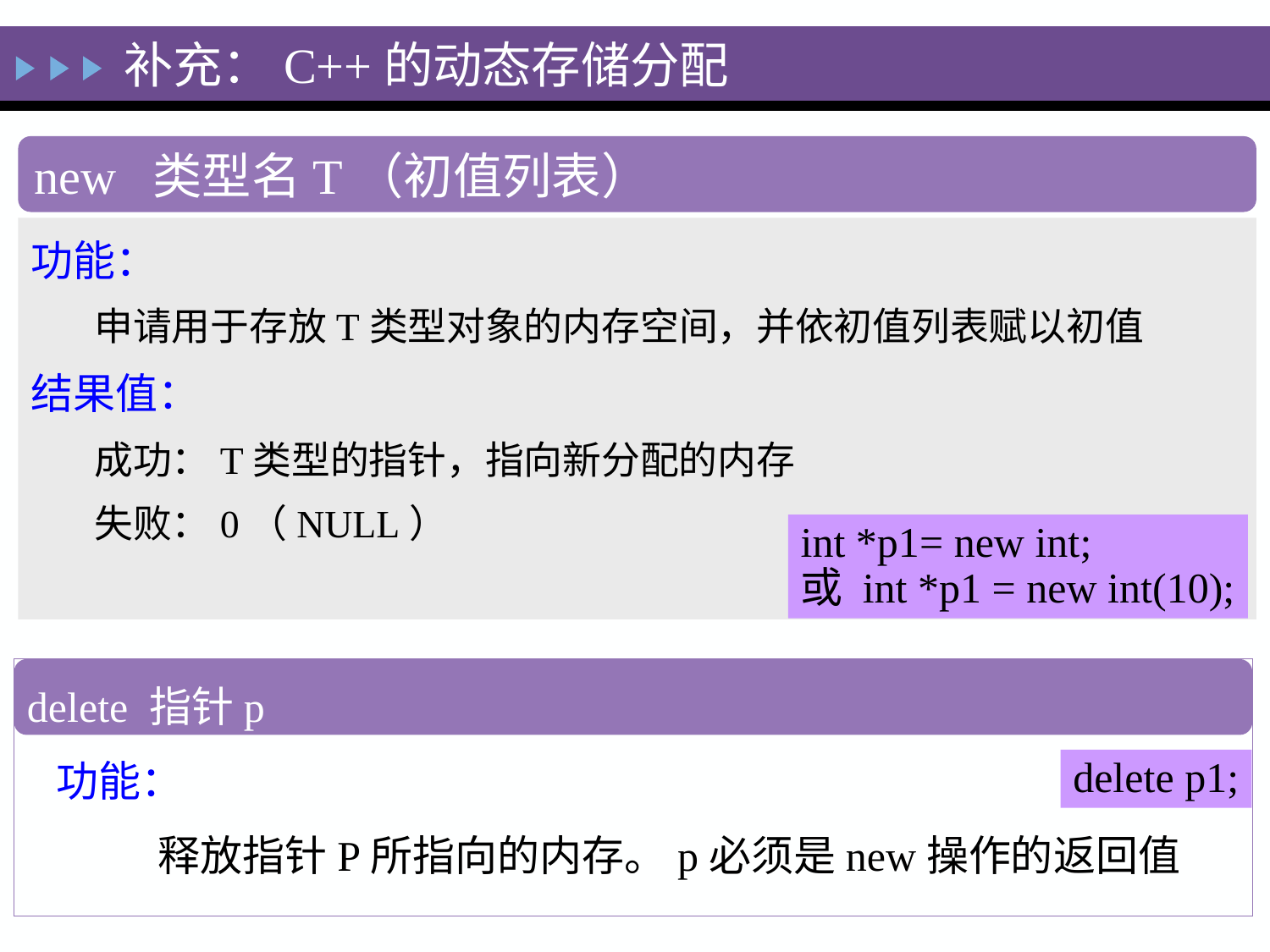

补充：C++的动态存储分配
new  类型名T（初值列表）
功能：
申请用于存放T类型对象的内存空间，并依初值列表赋以初值
结果值：
成功：T类型的指针，指向新分配的内存
失败：0（NULL）
int *p1= new int;
或 int *p1 = new int(10);
delete 指针p
  功能：
      释放指针P所指向的内存。p必须是new操作的返回值

delete p1;